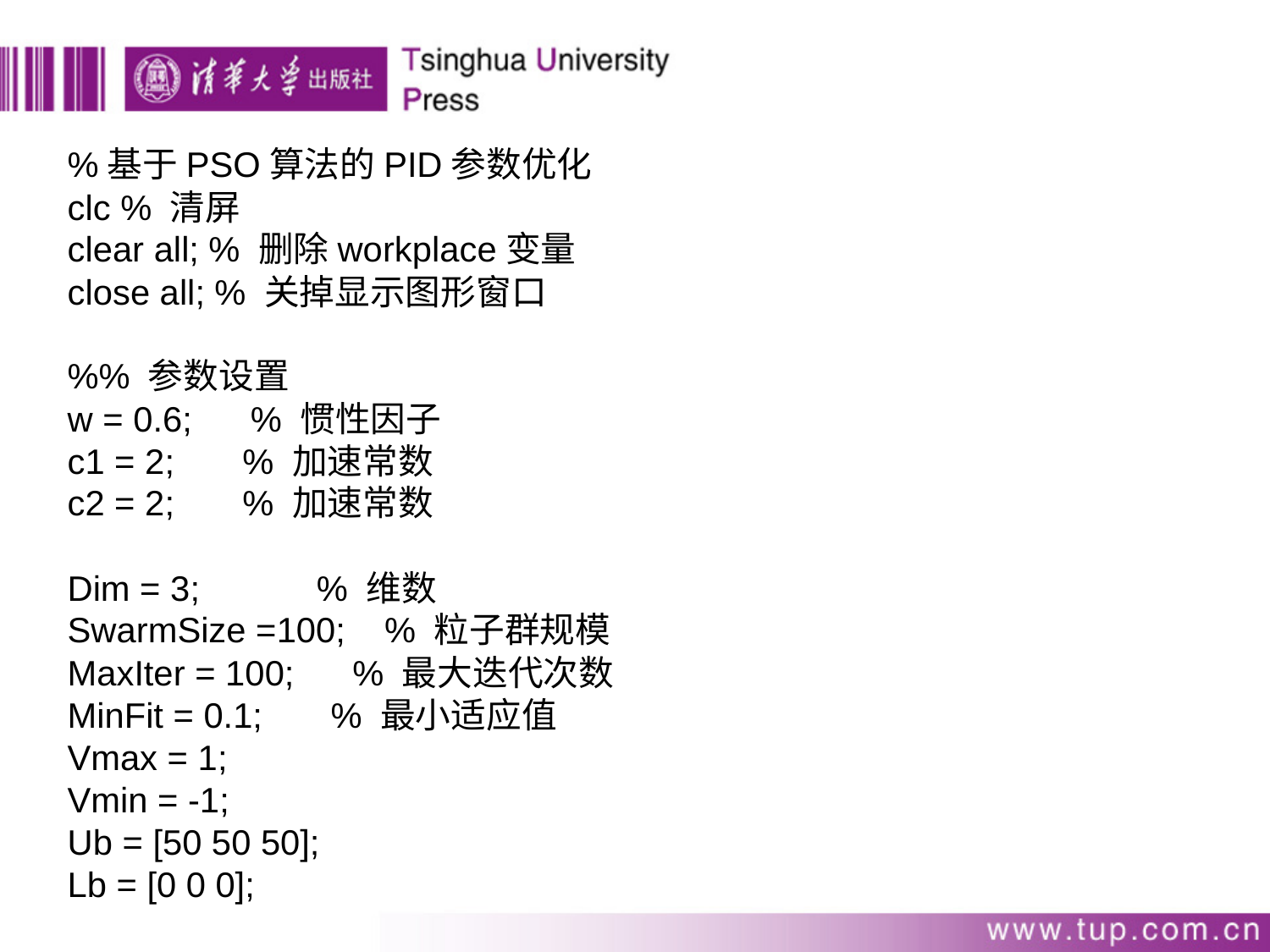

%基于PSO算法的PID参数优化
clc % 清屏
clear all; % 删除workplace变量
close all; % 关掉显示图形窗口

%% 参数设置
w = 0.6;      % 惯性因子
c1 = 2;       % 加速常数
c2 = 2;       % 加速常数

Dim = 3;            % 维数
SwarmSize =100;    % 粒子群规模
MaxIter = 100;      % 最大迭代次数
MinFit = 0.1;       % 最小适应值
Vmax = 1;
Vmin = -1;
Ub = [50 50 50];
Lb = [0 0 0];